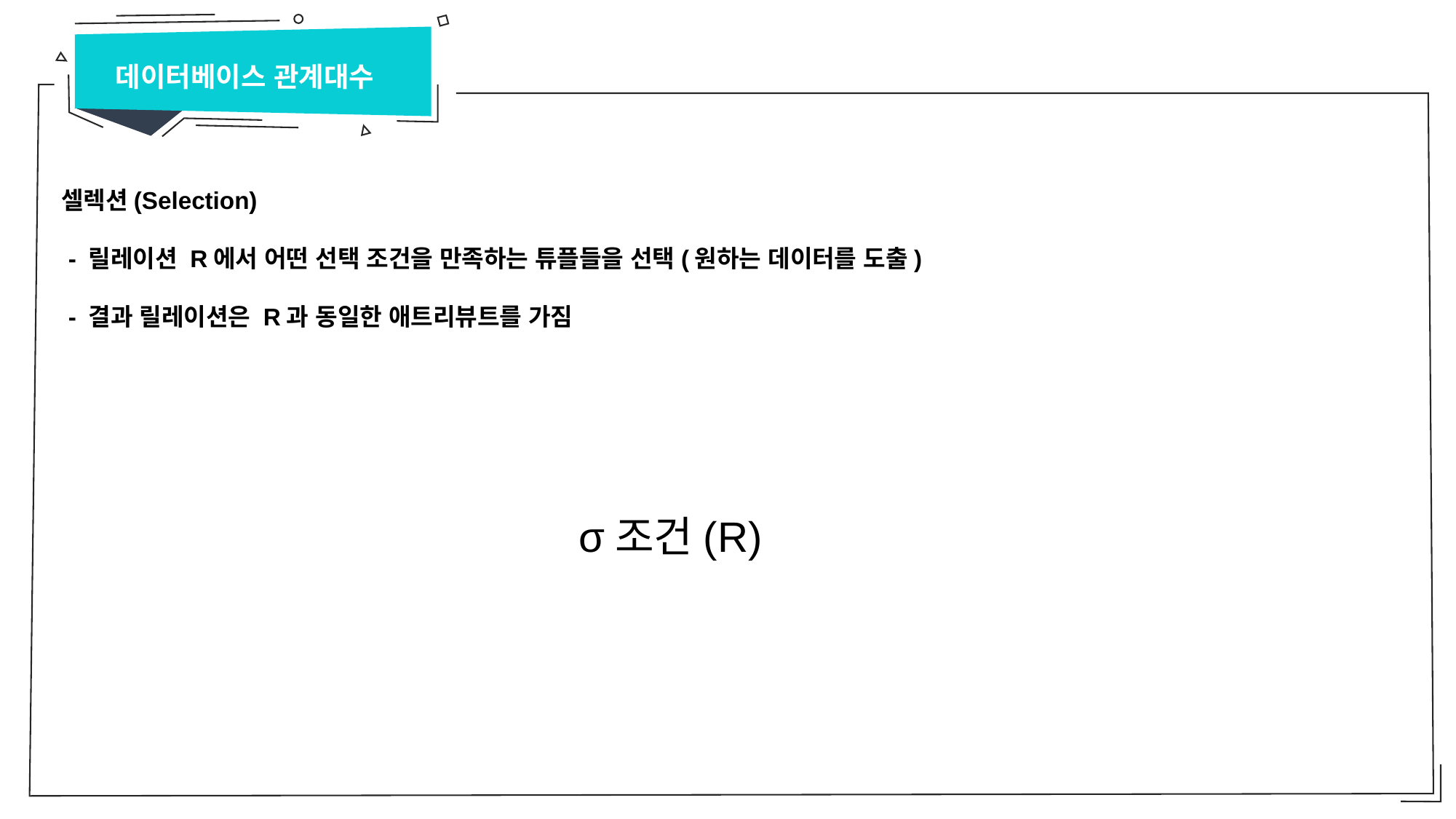

데이터베이스 관계대수
셀렉션(Selection)
 - 릴레이션 R에서 어떤 선택 조건을 만족하는 튜플들을 선택(원하는 데이터를 도출)
 - 결과 릴레이션은 R과 동일한 애트리뷰트를 가짐
σ조건(R)